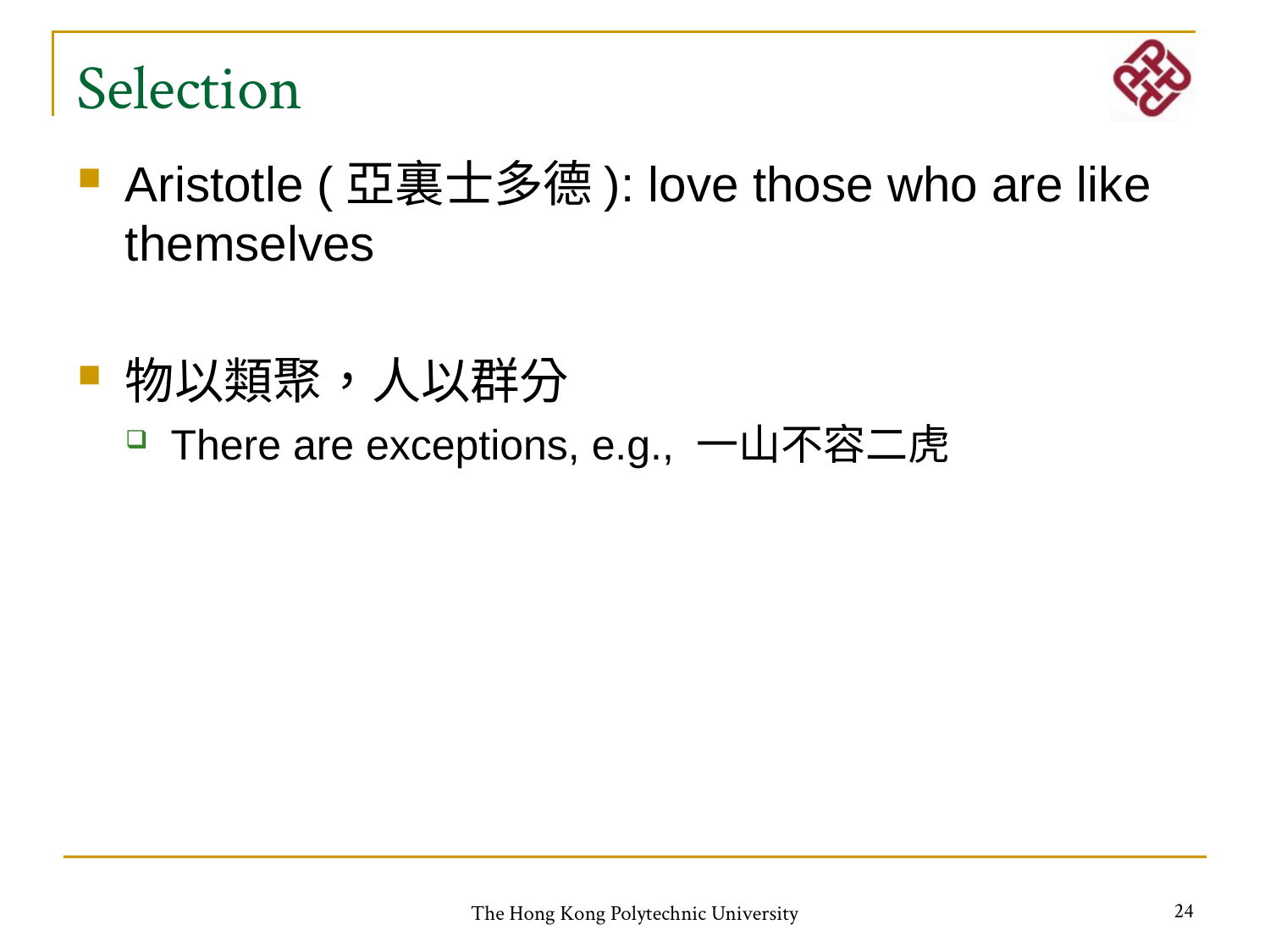

Selection
Aristotle (亞裏士多德): love those who are like themselves

物以類聚，人以群分
There are exceptions, e.g., 一山不容二虎

24
The Hong Kong Polytechnic University